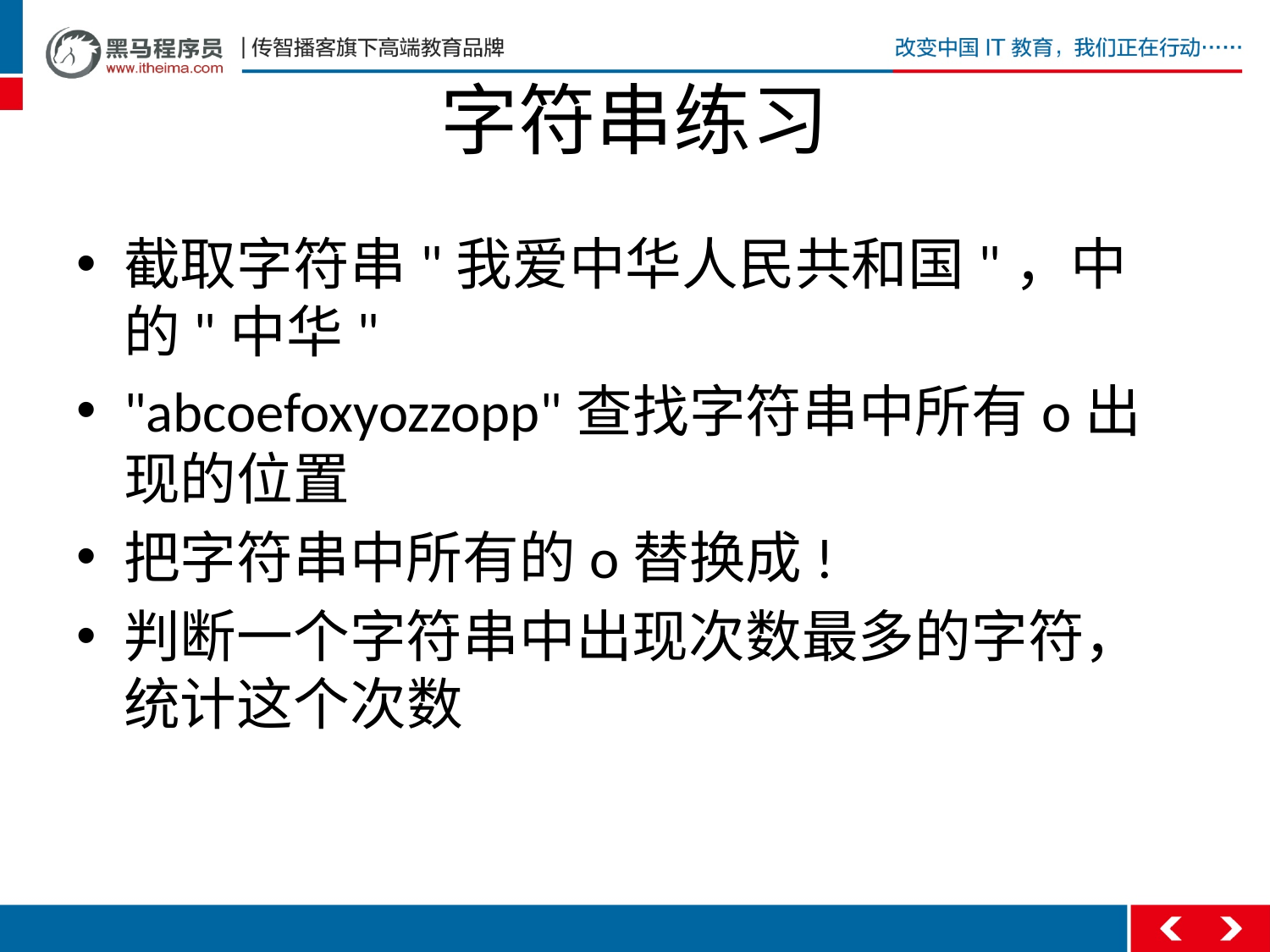

# 字符串练习
截取字符串"我爱中华人民共和国"，中的"中华"
"abcoefoxyozzopp"查找字符串中所有o出现的位置
把字符串中所有的o替换成!
判断一个字符串中出现次数最多的字符，统计这个次数